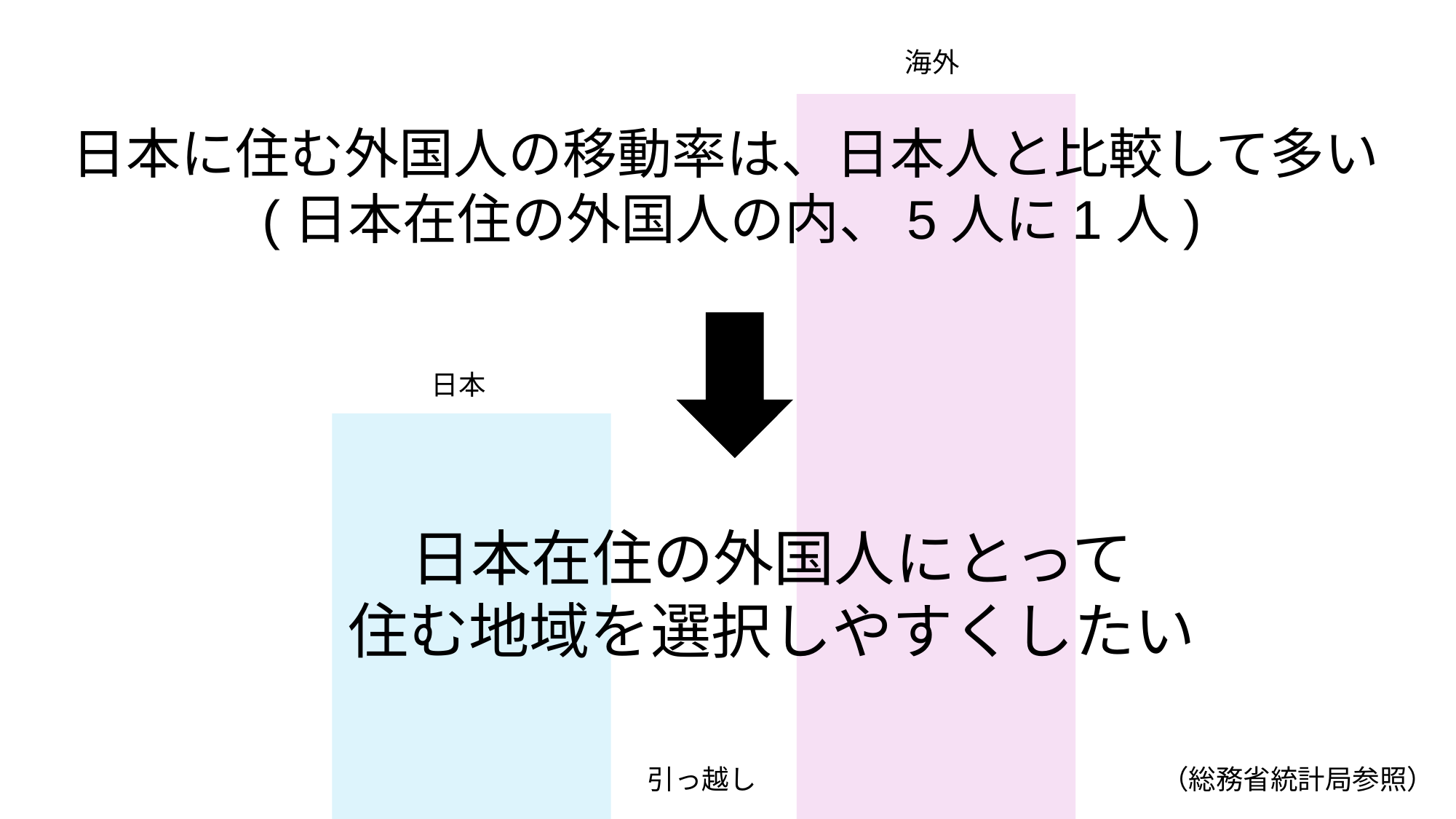

海外

　日本に住む外国人の移動率は、日本人と比較して多い
　(日本在住の外国人の内、5人に1人)

日本

日本在住の外国人にとって
住む地域を選択しやすくしたい
引っ越し
（総務省統計局参照）